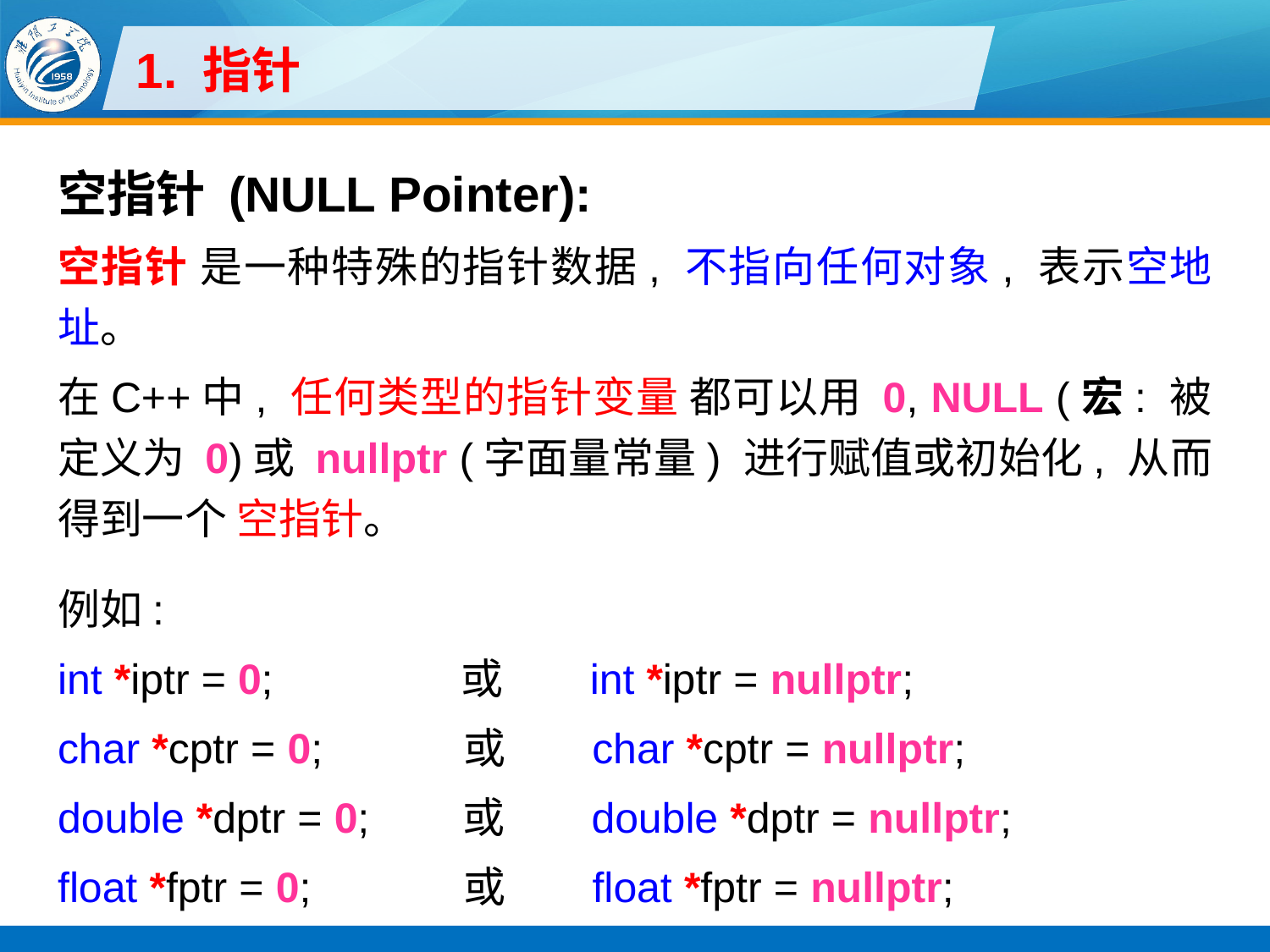

# 1. 指针
空指针 (NULL Pointer):
空指针 是一种特殊的指针数据, 不指向任何对象, 表示空地址。
在C++中, 任何类型的指针变量 都可以用 0, NULL (宏: 被定义为 0)或 nullptr (字面量常量) 进行赋值或初始化, 从而得到一个 空指针。
例如:
int *iptr = 0;               或        int *iptr = nullptr;
char *cptr = 0;           或        char *cptr = nullptr;
double *dptr = 0;       或        double *dptr = nullptr;
float *fptr = 0;            或        float *fptr = nullptr;